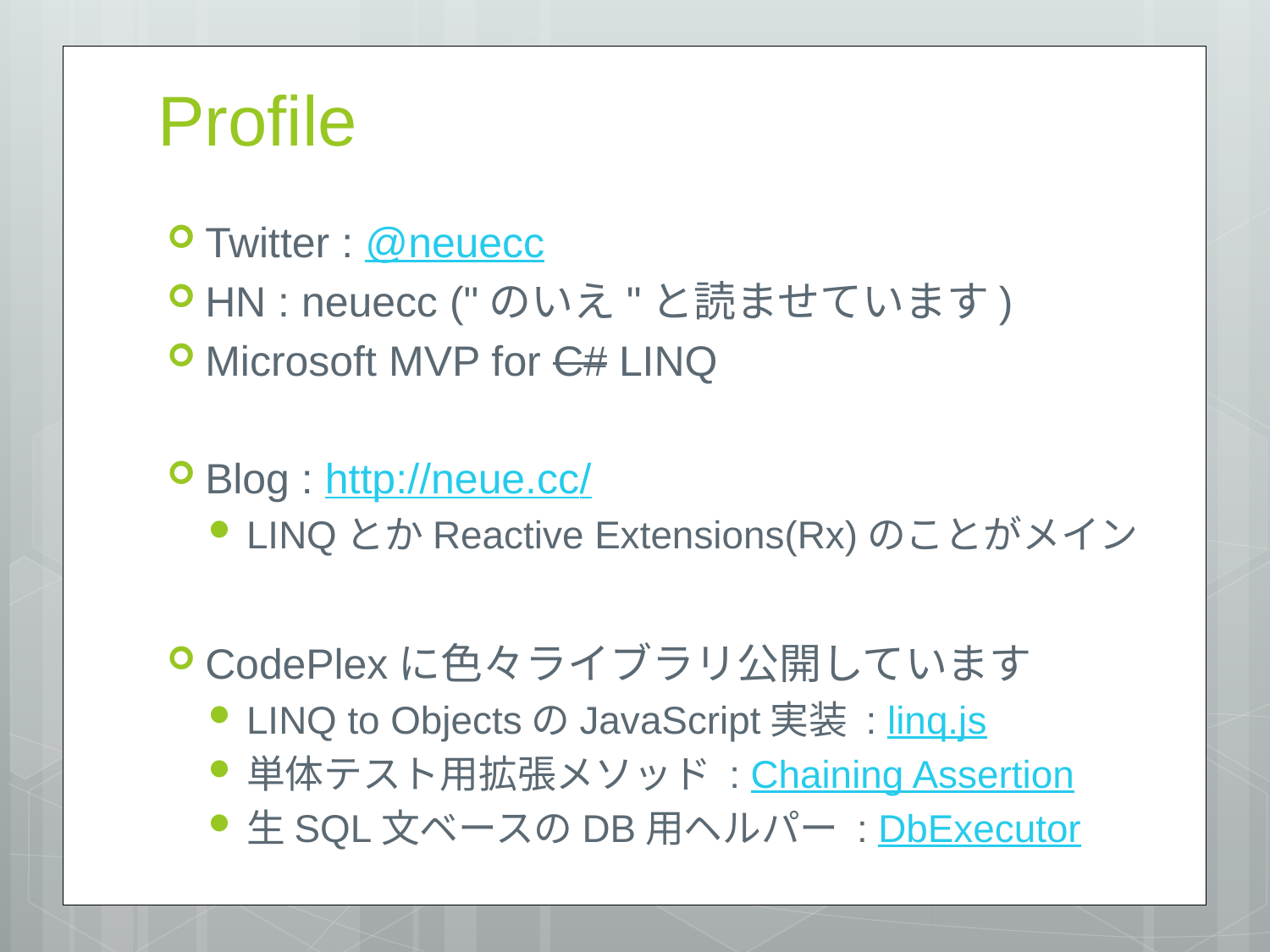

# Profile
Twitter : @neuecc
HN : neuecc ("のいえ"と読ませています)
Microsoft MVP for C# LINQ

Blog : http://neue.cc/
LINQとかReactive Extensions(Rx)のことがメイン

CodePlexに色々ライブラリ公開しています
LINQ to ObjectsのJavaScript実装 : linq.js
単体テスト用拡張メソッド : Chaining Assertion
生SQL文ベースのDB用ヘルパー : DbExecutor